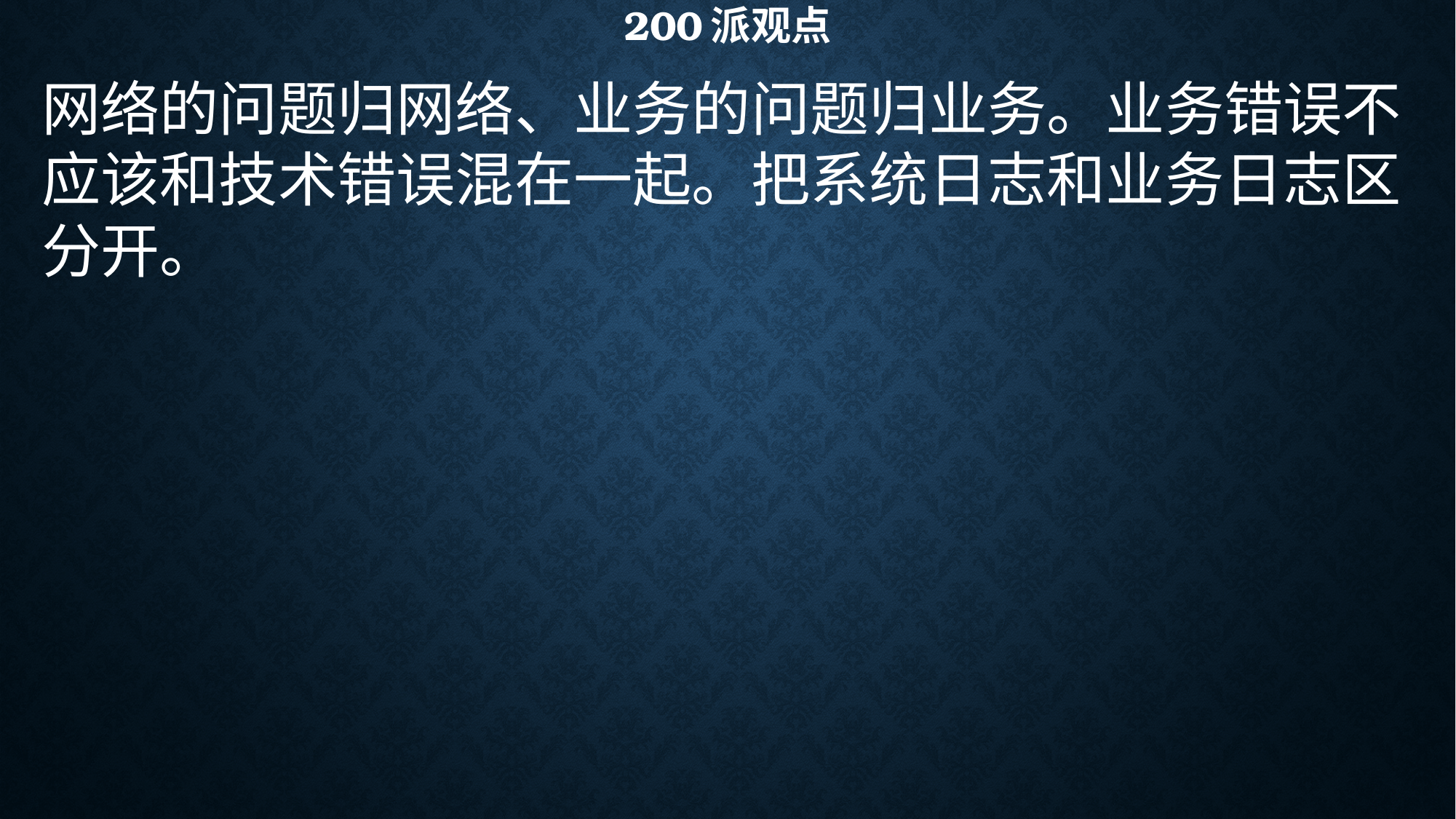

# 200派观点
网络的问题归网络、业务的问题归业务。业务错误不应该和技术错误混在一起。把系统日志和业务日志区分开。